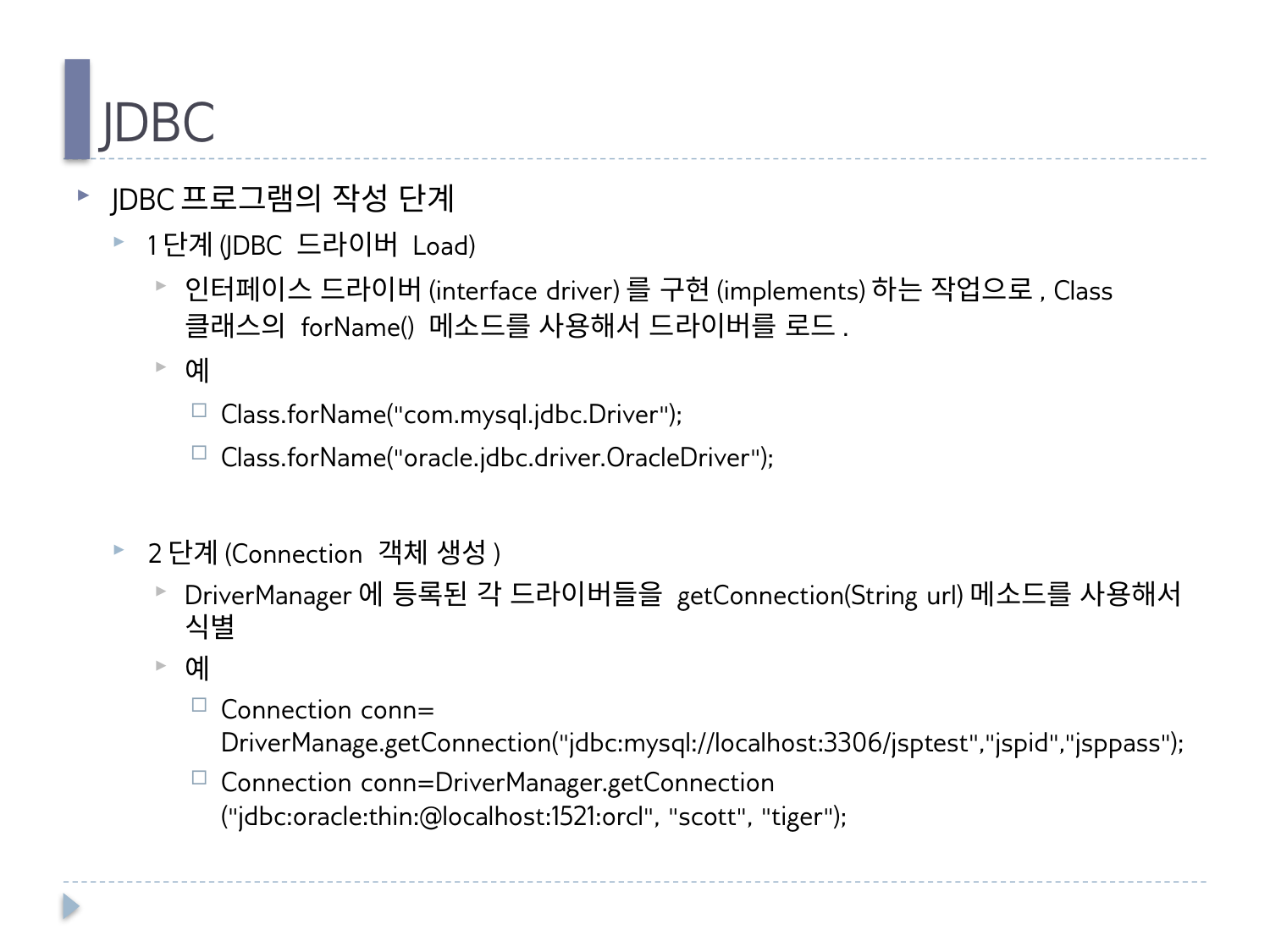

# JDBC
JDBC프로그램의 작성 단계
1단계(JDBC 드라이버 Load)
인터페이스 드라이버(interface driver)를 구현(implements)하는 작업으로, Class 클래스의 forName() 메소드를 사용해서 드라이버를 로드.
예
Class.forName("com.mysql.jdbc.Driver");
Class.forName("oracle.jdbc.driver.OracleDriver");

2단계(Connection 객체 생성)
DriverManager에 등록된 각 드라이버들을 getConnection(String url)메소드를 사용해서 식별
예
Connection conn=
DriverManage.getConnection("jdbc:mysql://localhost:3306/jsptest","jspid","jsppass");
Connection conn=DriverManager.getConnection ("jdbc:oracle:thin:@localhost:1521:orcl", "scott", "tiger");